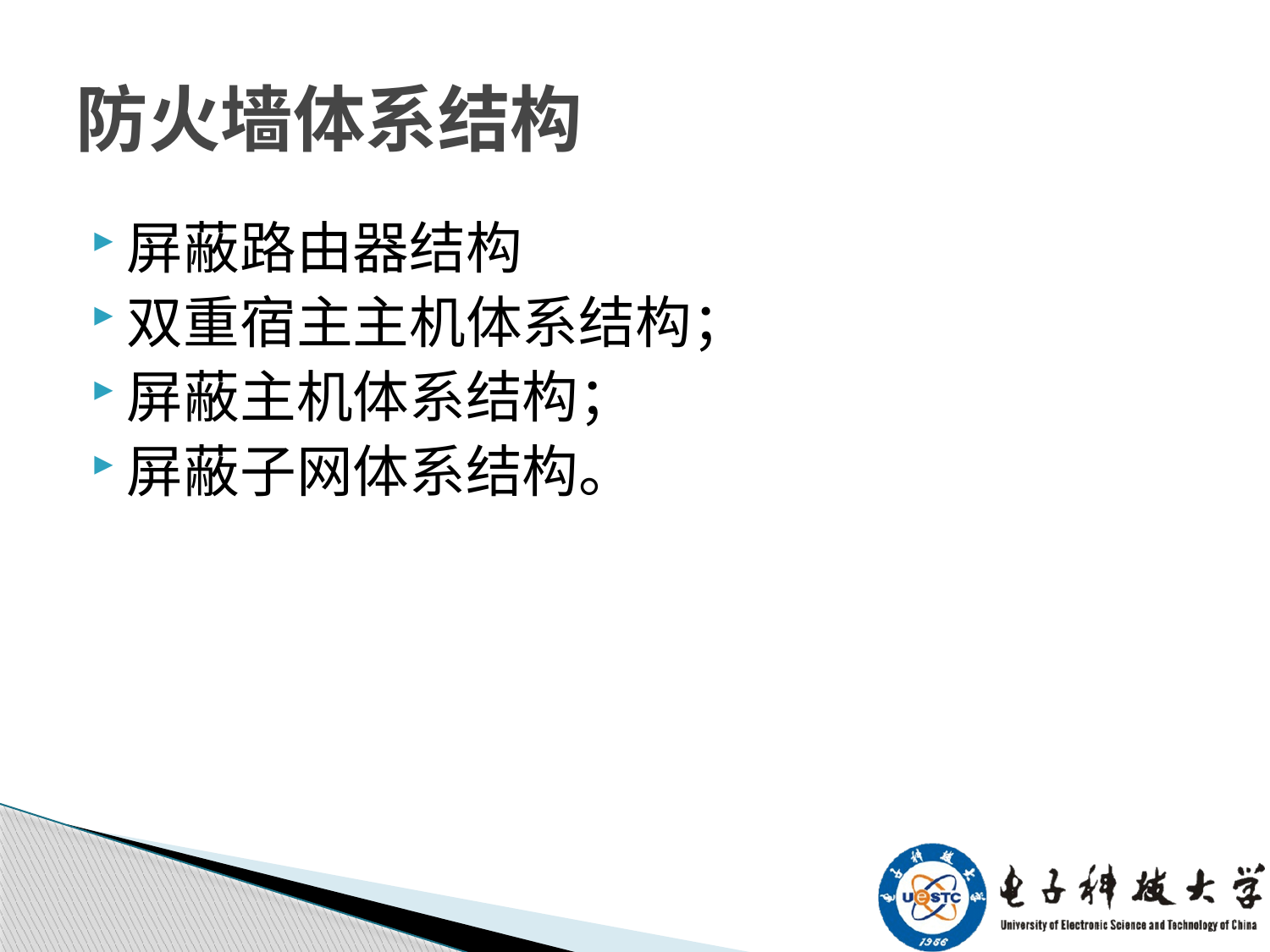

# 防火墙体系结构

屏蔽路由器结构
双重宿主主机体系结构；
屏蔽主机体系结构；
屏蔽子网体系结构。

189